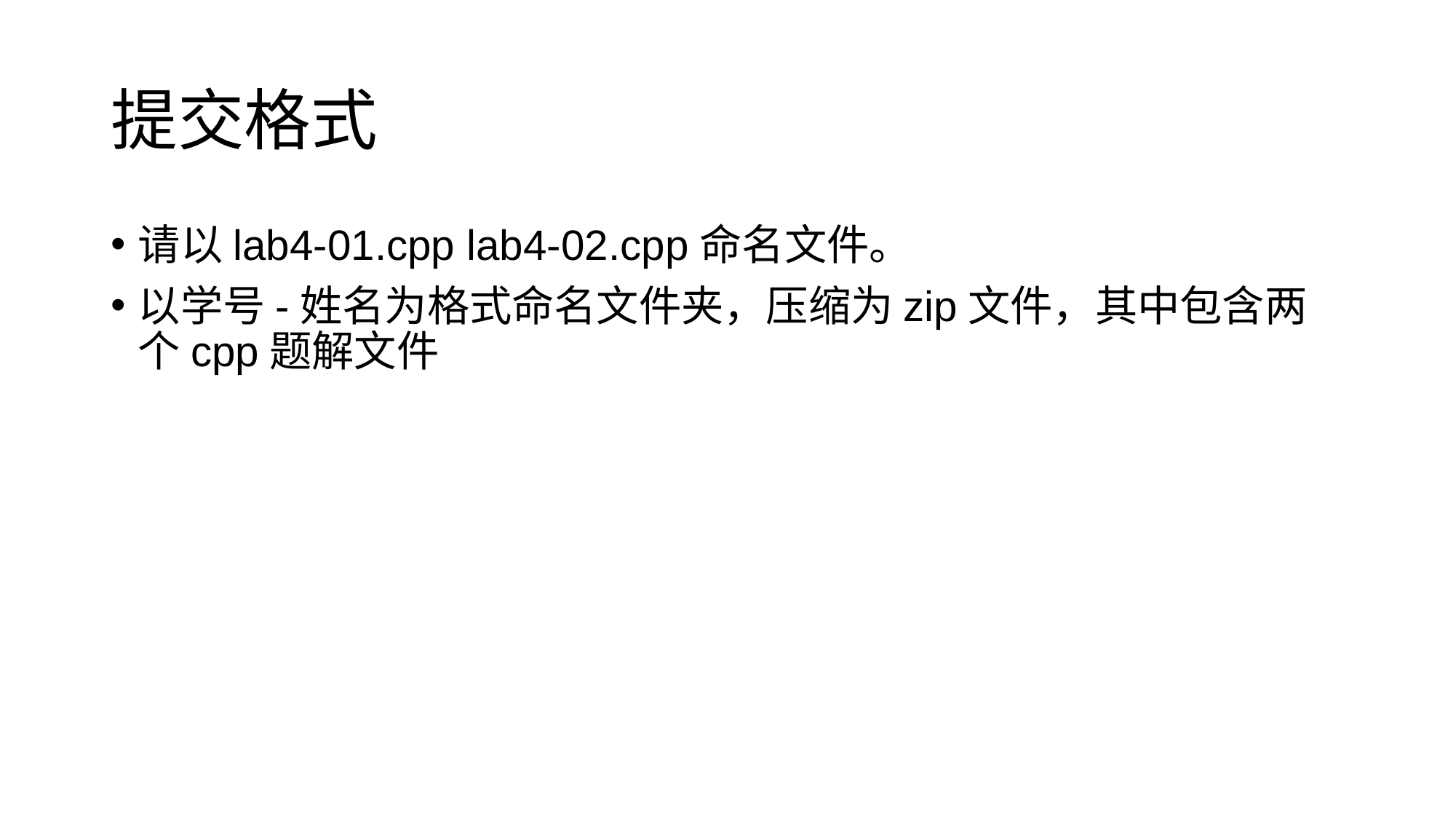

# 提交格式
请以lab4-01.cpp lab4-02.cpp命名文件。
以学号-姓名为格式命名文件夹，压缩为zip文件，其中包含两个cpp题解文件